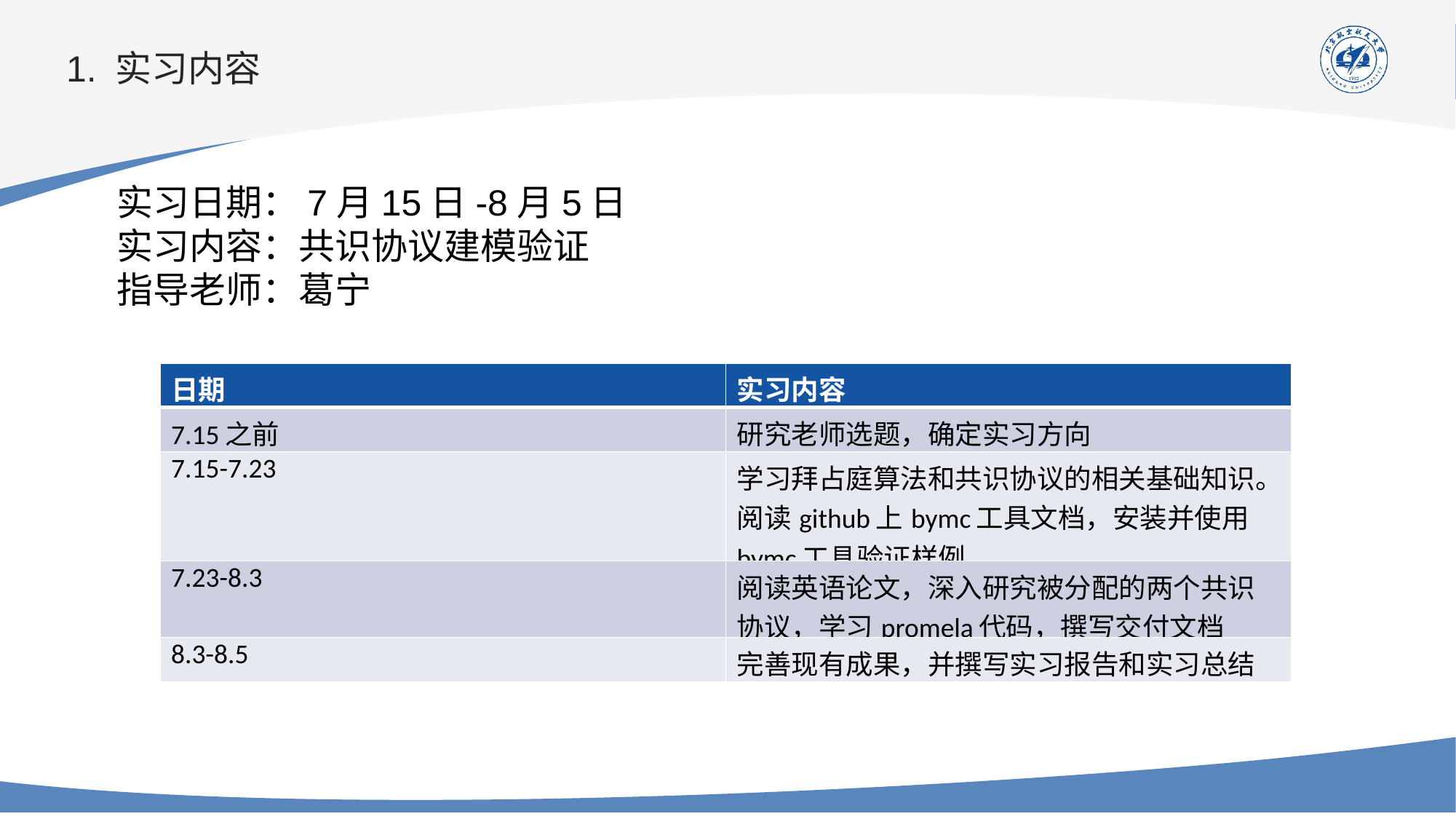

# 1. 实习内容
实习日期：7月15日-8月5日
实习内容：共识协议建模验证
指导老师：葛宁
| 日期 | 实习内容 |
| --- | --- |
| 7.15之前 | 研究老师选题，确定实习方向 |
| 7.15-7.23 | 学习拜占庭算法和共识协议的相关基础知识。阅读github上bymc工具文档，安装并使用bymc工具验证样例。 |
| 7.23-8.3 | 阅读英语论文，深入研究被分配的两个共识协议，学习promela代码，撰写交付文档 |
| 8.3-8.5 | 完善现有成果，并撰写实习报告和实习总结 |